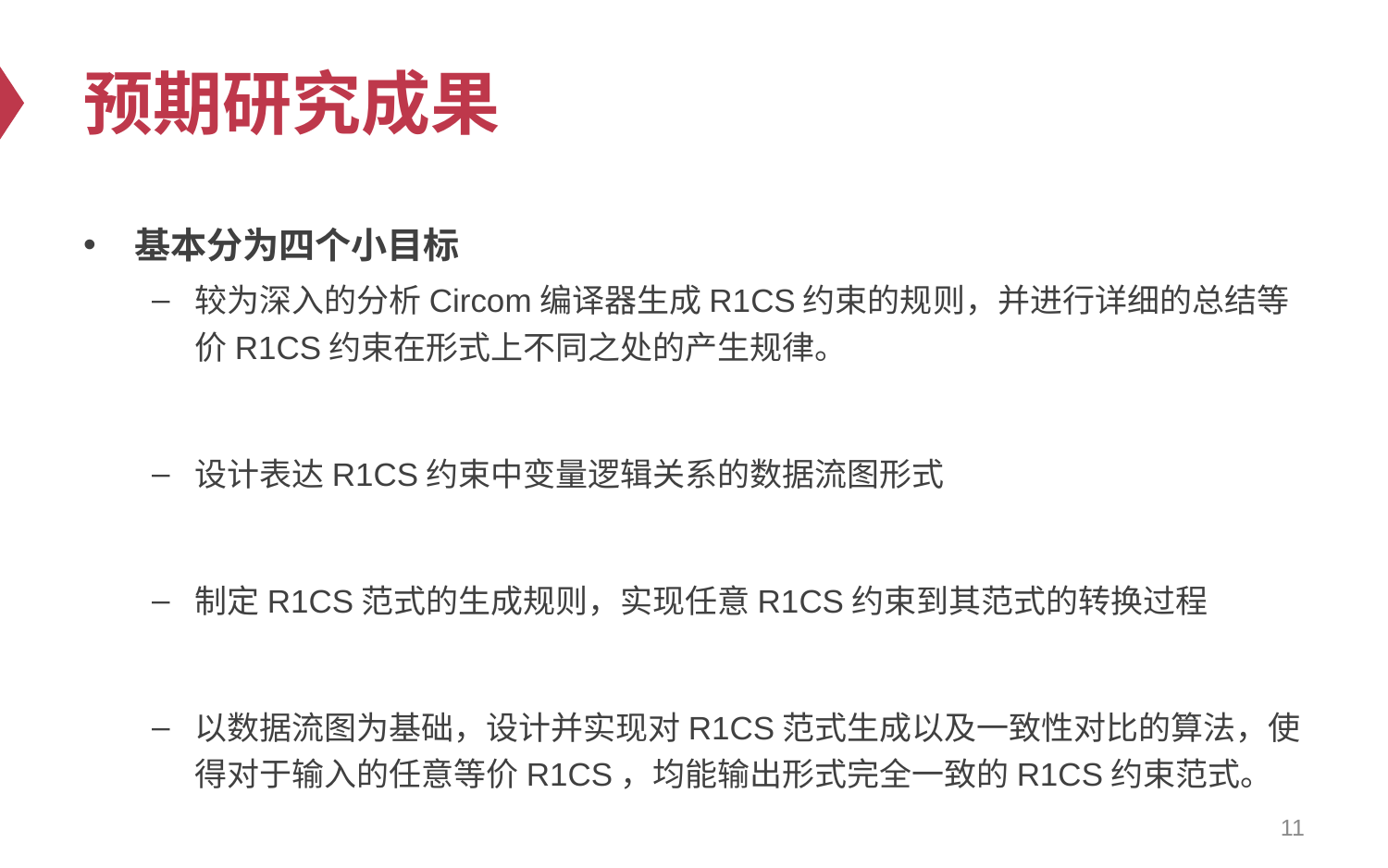

# 预期研究成果
基本分为四个小目标
较为深入的分析Circom编译器生成R1CS约束的规则，并进行详细的总结等价R1CS约束在形式上不同之处的产生规律。

设计表达R1CS约束中变量逻辑关系的数据流图形式

制定R1CS范式的生成规则，实现任意R1CS约束到其范式的转换过程

以数据流图为基础，设计并实现对R1CS范式生成以及一致性对比的算法，使得对于输入的任意等价R1CS，均能输出形式完全一致的R1CS约束范式。

11